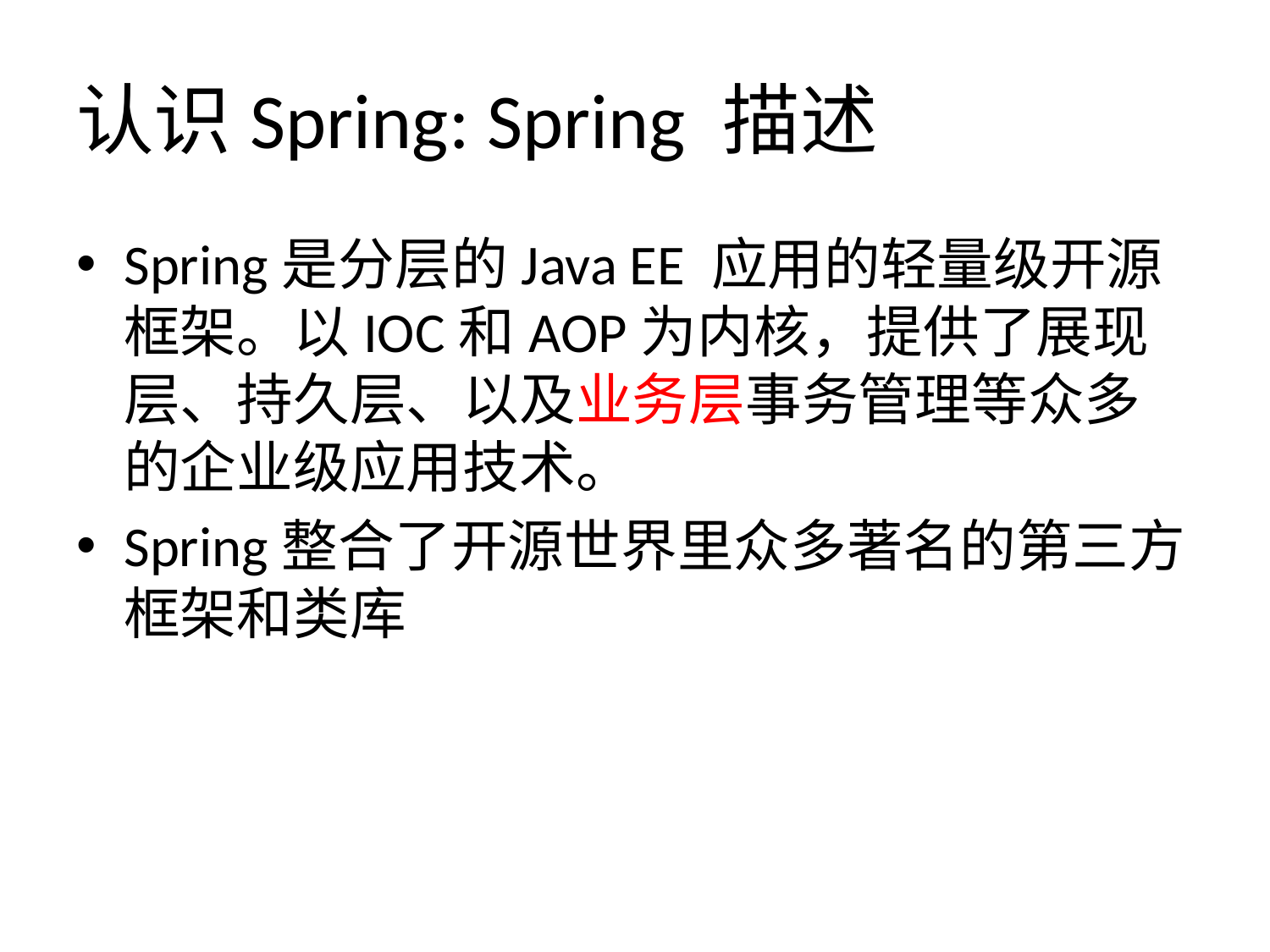

# 认识Spring: Spring 描述
Spring是分层的Java EE 应用的轻量级开源框架。以IOC和AOP为内核，提供了展现层、持久层、以及业务层事务管理等众多的企业级应用技术。
Spring整合了开源世界里众多著名的第三方框架和类库